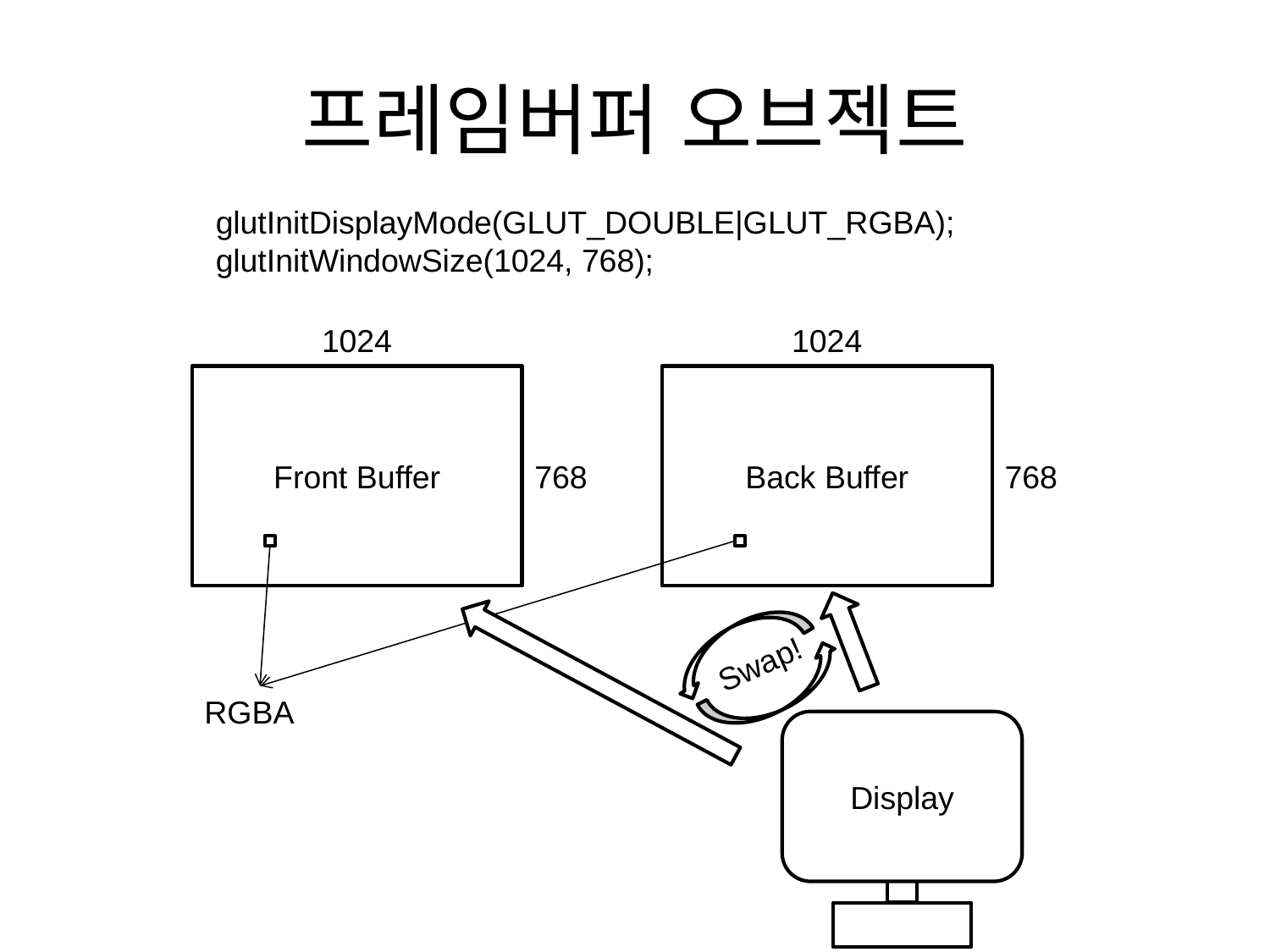

# 프레임버퍼 오브젝트
glutInitDisplayMode(GLUT_DOUBLE|GLUT_RGBA);
glutInitWindowSize(1024, 768);
1024
1024
Front Buffer
Back Buffer
768
768

Swap!

RGBA
Display